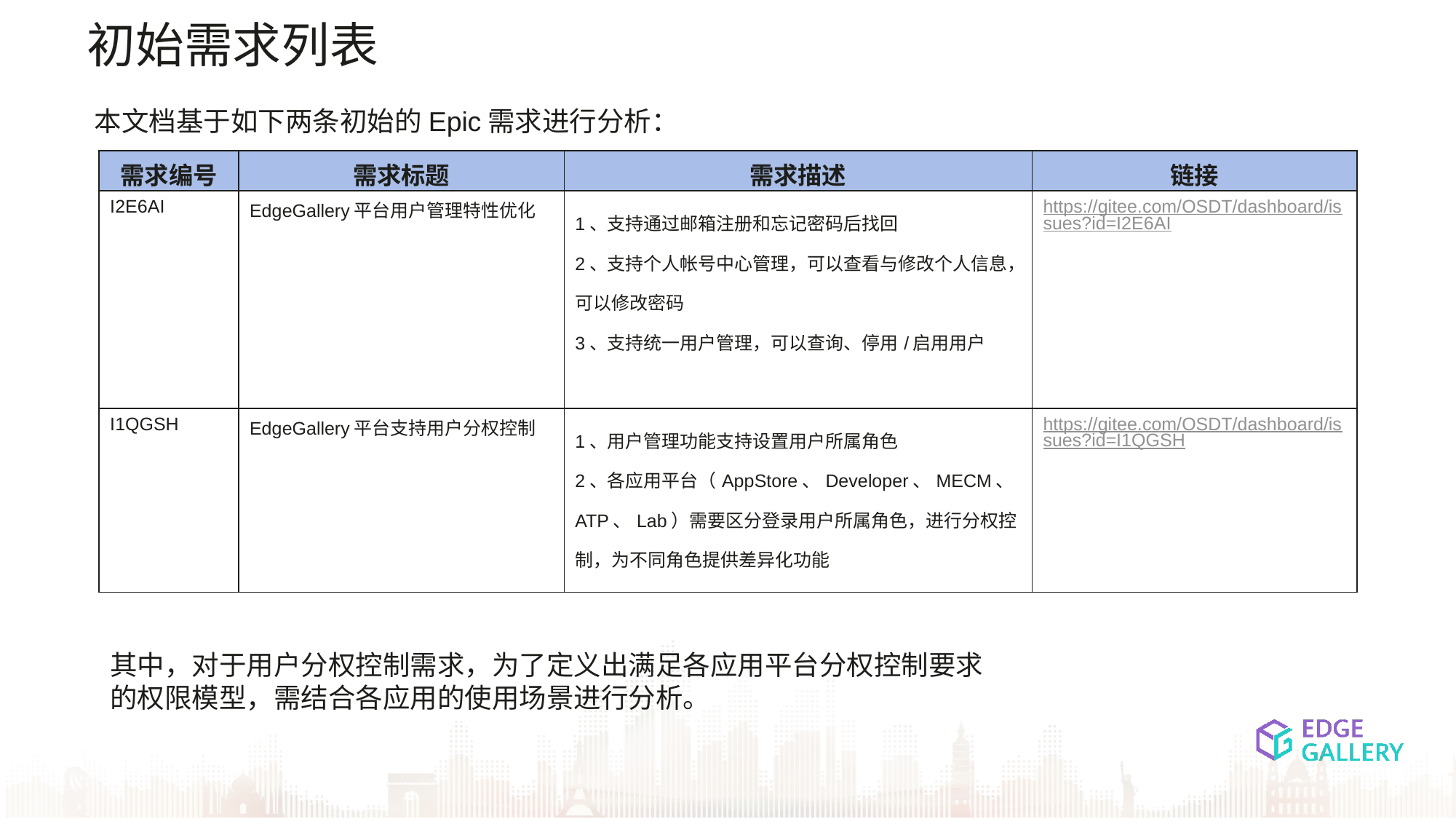

初始需求列表
本文档基于如下两条初始的Epic需求进行分析：
| 需求编号 | 需求标题 | 需求描述 | 链接 |
| --- | --- | --- | --- |
| I2E6AI | EdgeGallery平台用户管理特性优化 | 1、支持通过邮箱注册和忘记密码后找回 2、支持个人帐号中心管理，可以查看与修改个人信息，可以修改密码 3、支持统一用户管理，可以查询、停用/启用用户 | https://gitee.com/OSDT/dashboard/issues?id=I2E6AI |
| I1QGSH | EdgeGallery平台支持用户分权控制 | 1、用户管理功能支持设置用户所属角色 2、各应用平台（AppStore、Developer、MECM、ATP、Lab）需要区分登录用户所属角色，进行分权控制，为不同角色提供差异化功能 | https://gitee.com/OSDT/dashboard/issues?id=I1QGSH |
其中，对于用户分权控制需求，为了定义出满足各应用平台分权控制要求的权限模型，需结合各应用的使用场景进行分析。